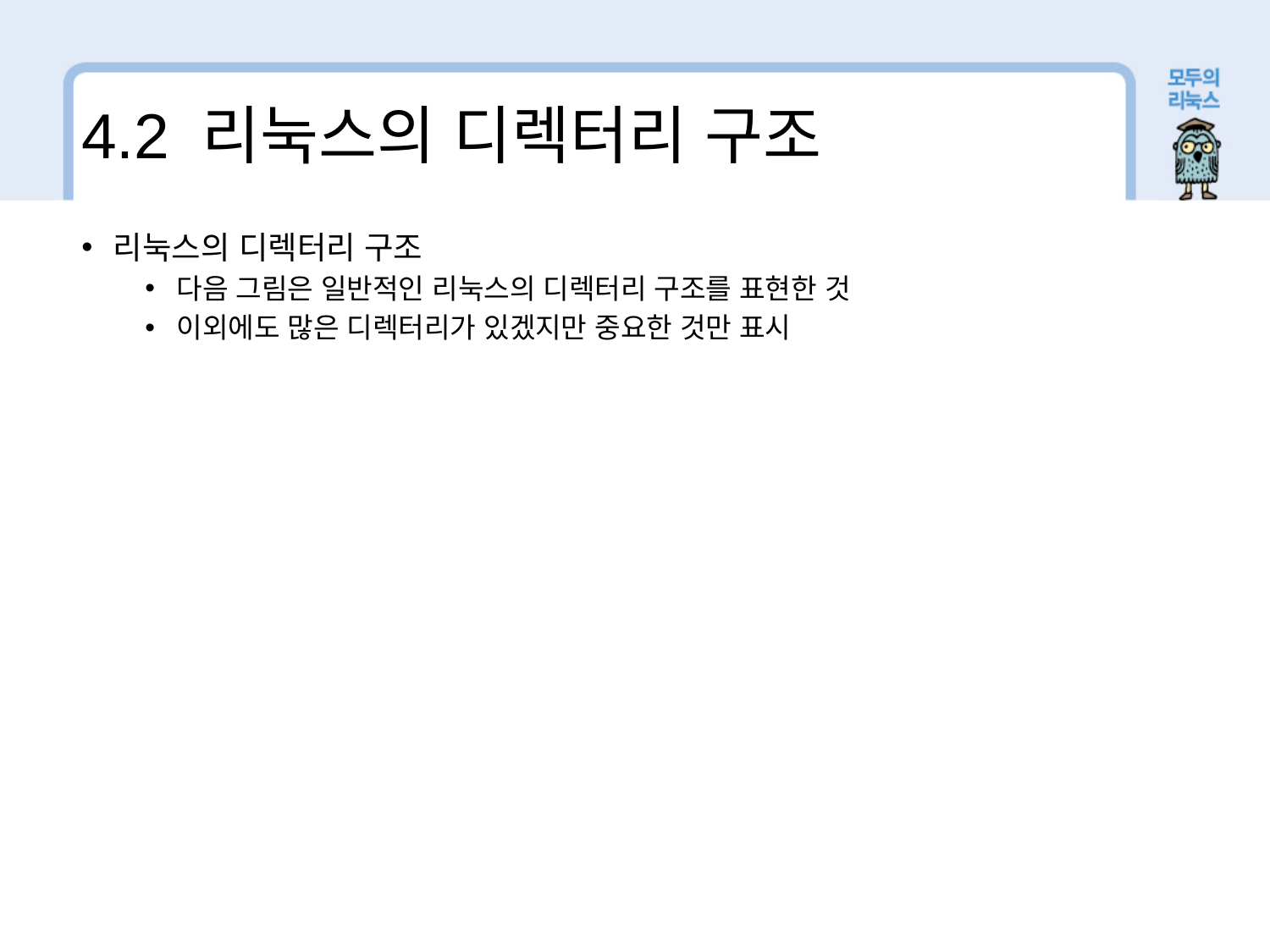

4.2 리눅스의 디렉터리 구조
리눅스의 디렉터리 구조
다음 그림은 일반적인 리눅스의 디렉터리 구조를 표현한 것
이외에도 많은 디렉터리가 있겠지만 중요한 것만 표시